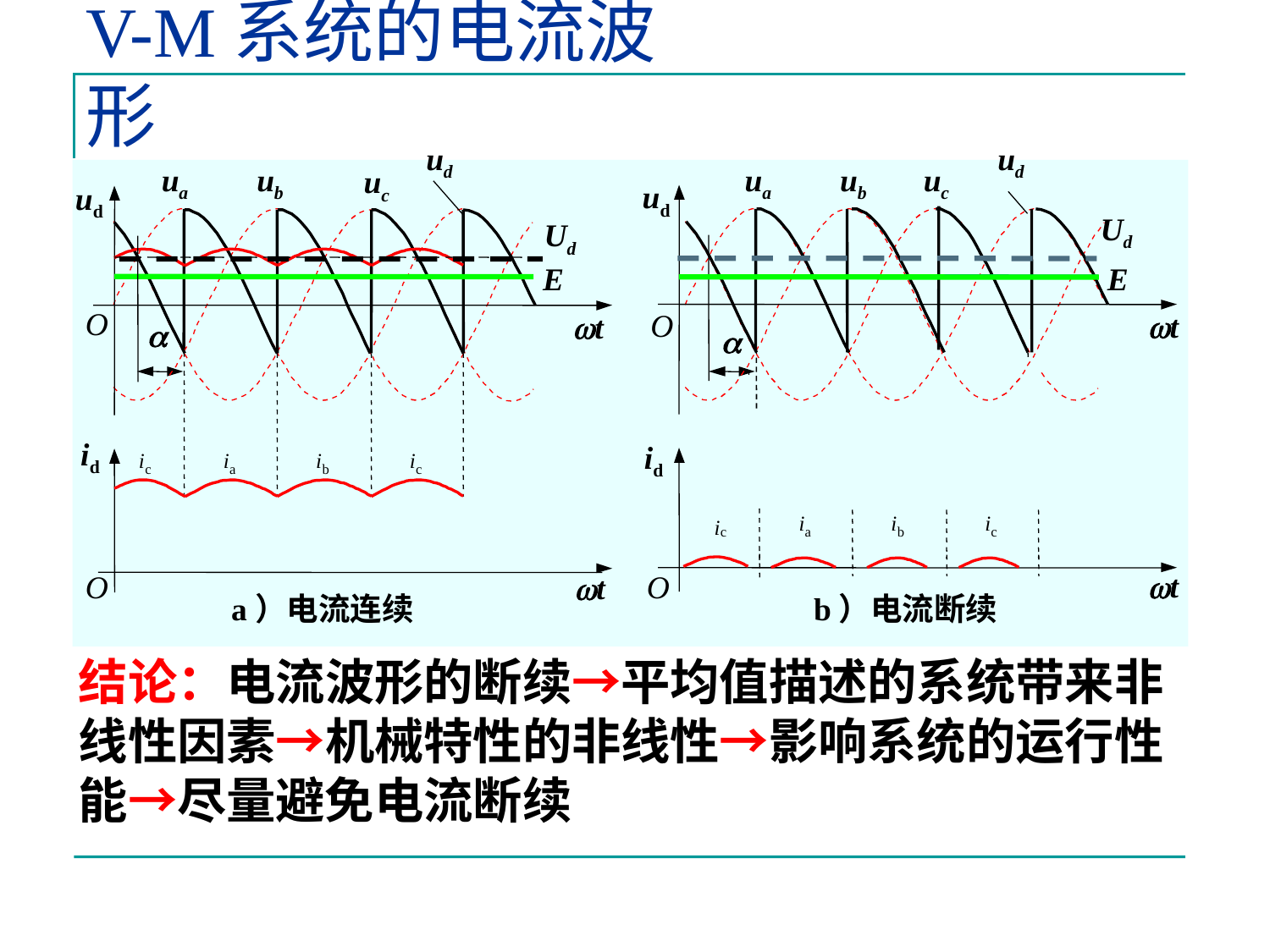

# V-M系统的电流波形
ud
ud

ua
ub
ua
ub
uc
uc
ud

ud

Ud

Ud

E

E

O

O

ωt

ωt

α

α

id

id

i
i
i
i

c
a
b
c

i
i
i
i

c
a
b
c

ωt
O
O

ωt

a）电流连续
b）电流断续

结论：电流波形的断续→平均值描述的系统带来非
线性因素→机械特性的非线性→影响系统的运行性
能→尽量避免电流断续

26